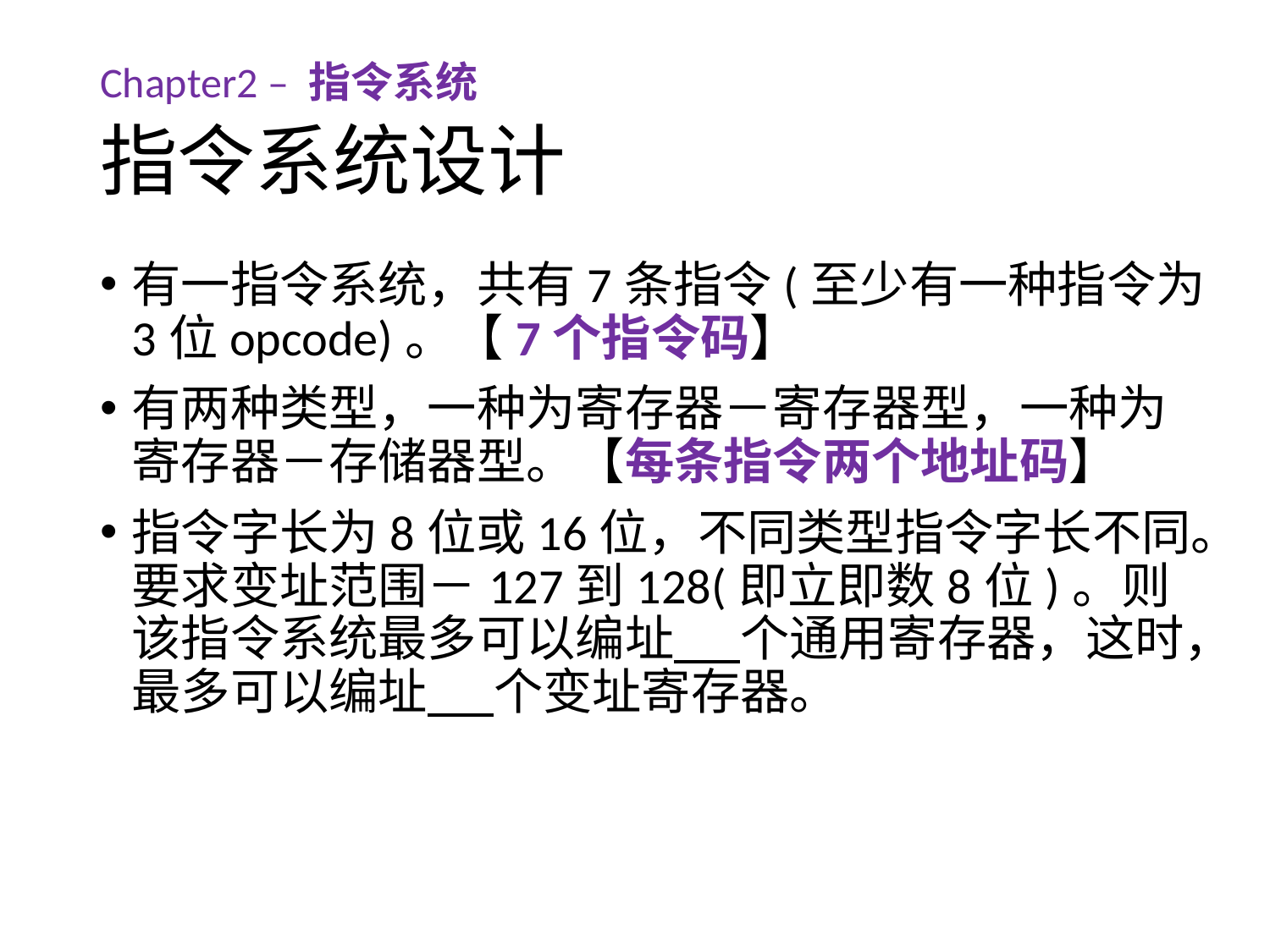

Chapter2 – 指令系统
# 指令系统设计
有一指令系统，共有7条指令(至少有一种指令为3位opcode)。【7个指令码】
有两种类型，一种为寄存器－寄存器型，一种为寄存器－存储器型。【每条指令两个地址码】
指令字长为8位或16位，不同类型指令字长不同。要求变址范围－127到128(即立即数8位)。则该指令系统最多可以编址      个通用寄存器，这时，最多可以编址      个变址寄存器。